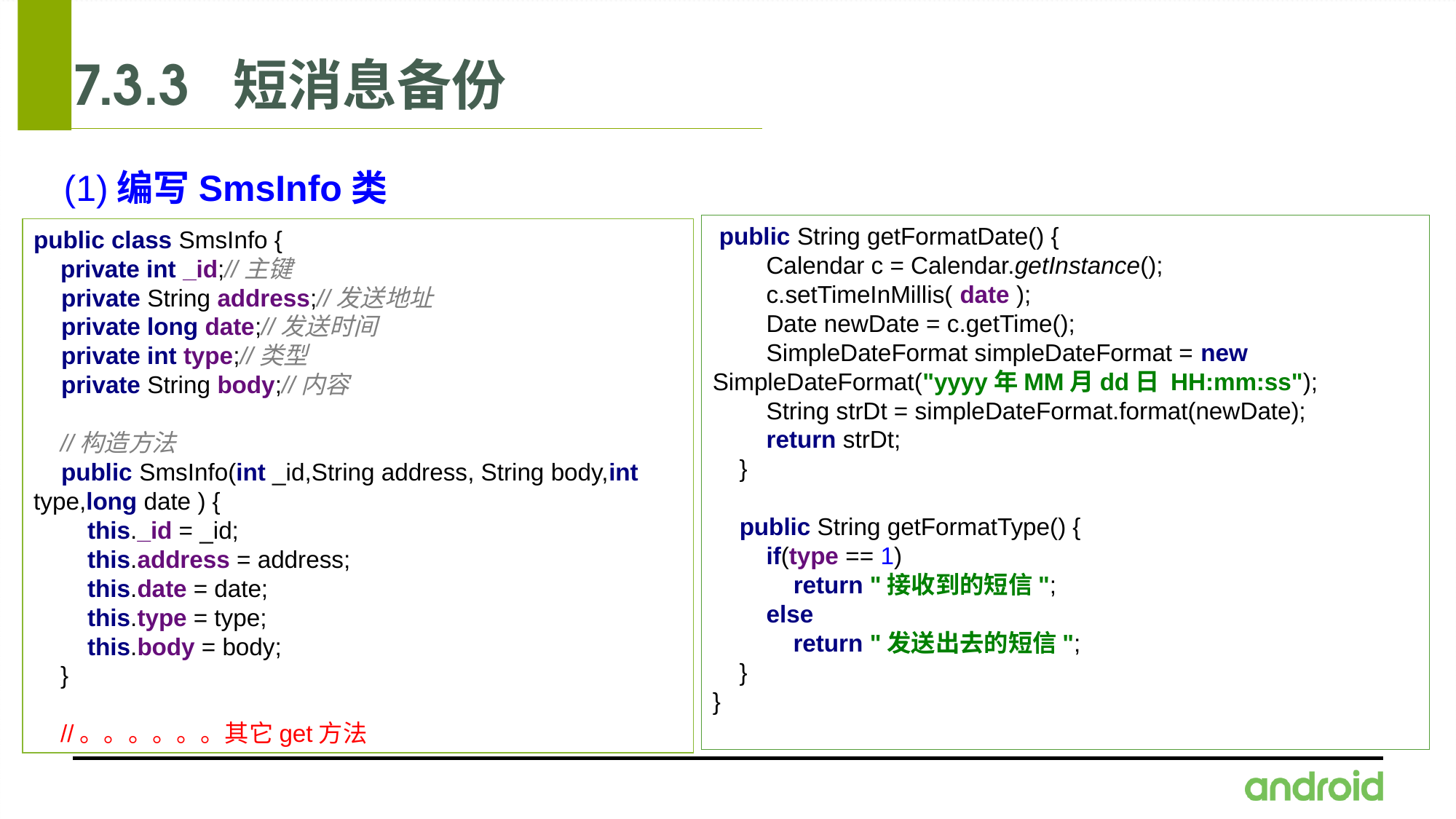

# 7.3.3  短消息备份
(1)编写SmsInfo类
 public String getFormatDate() {
        Calendar c = Calendar.getInstance();
        c.setTimeInMillis( date );
        Date newDate = c.getTime();
        SimpleDateFormat simpleDateFormat = new SimpleDateFormat("yyyy年MM月dd日 HH:mm:ss");
        String strDt = simpleDateFormat.format(newDate);
        return strDt;
    }
    public String getFormatType() {
        if(type == 1)
            return "接收到的短信";
        else
            return "发送出去的短信";
    }
}

public class SmsInfo {
    private int _id;//主键
    private String address;//发送地址
    private long date;//发送时间
    private int type;//类型
    private String body;//内容
    //构造方法
    public SmsInfo(int _id,String address, String body,int type,long date ) {
        this._id = _id;
        this.address = address;
        this.date = date;
        this.type = type;
        this.body = body;
    }

    //。。。。。。其它get方法